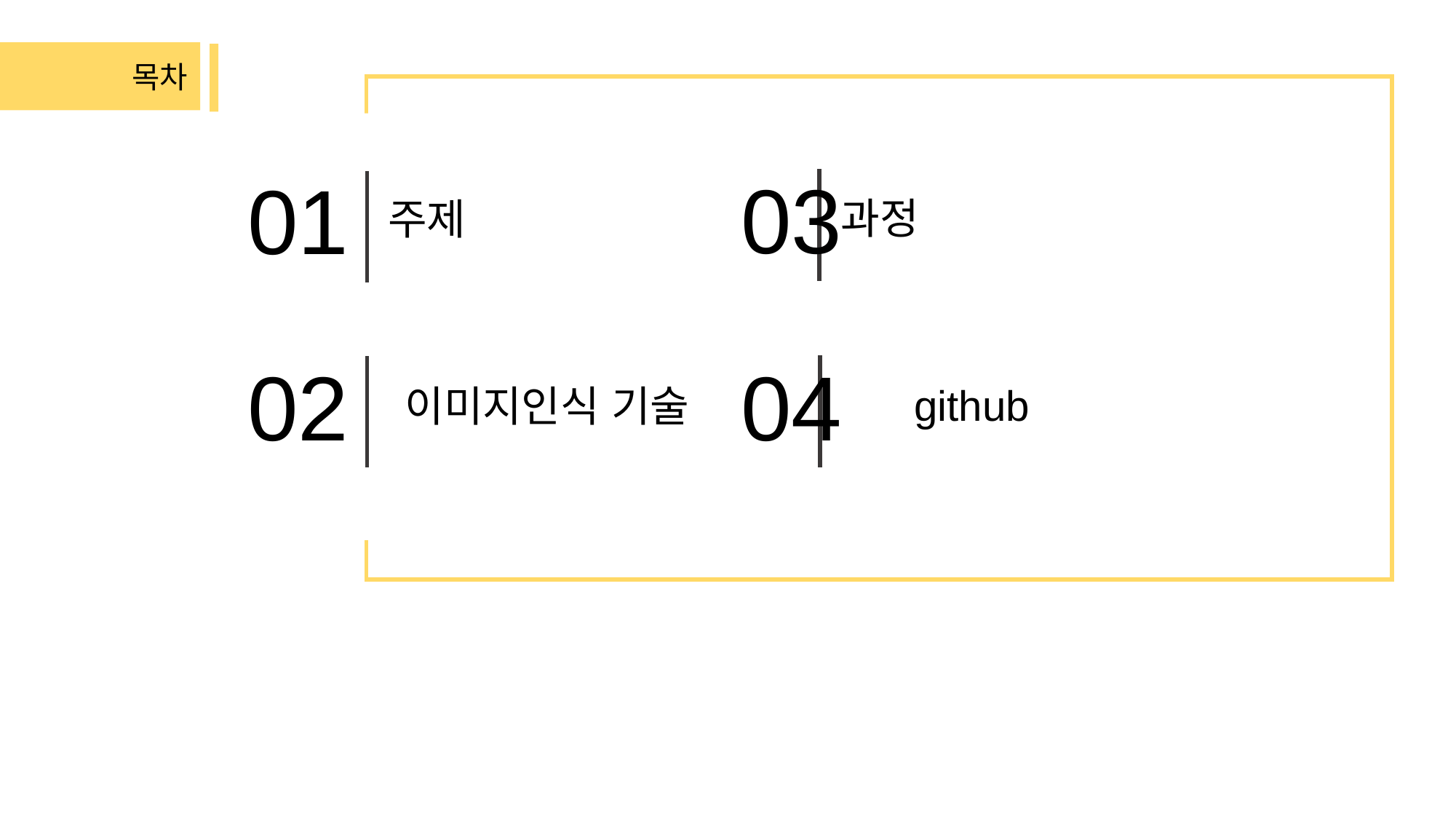

목차

03
과정
04
github
01
주제
02
이미지인식 기술